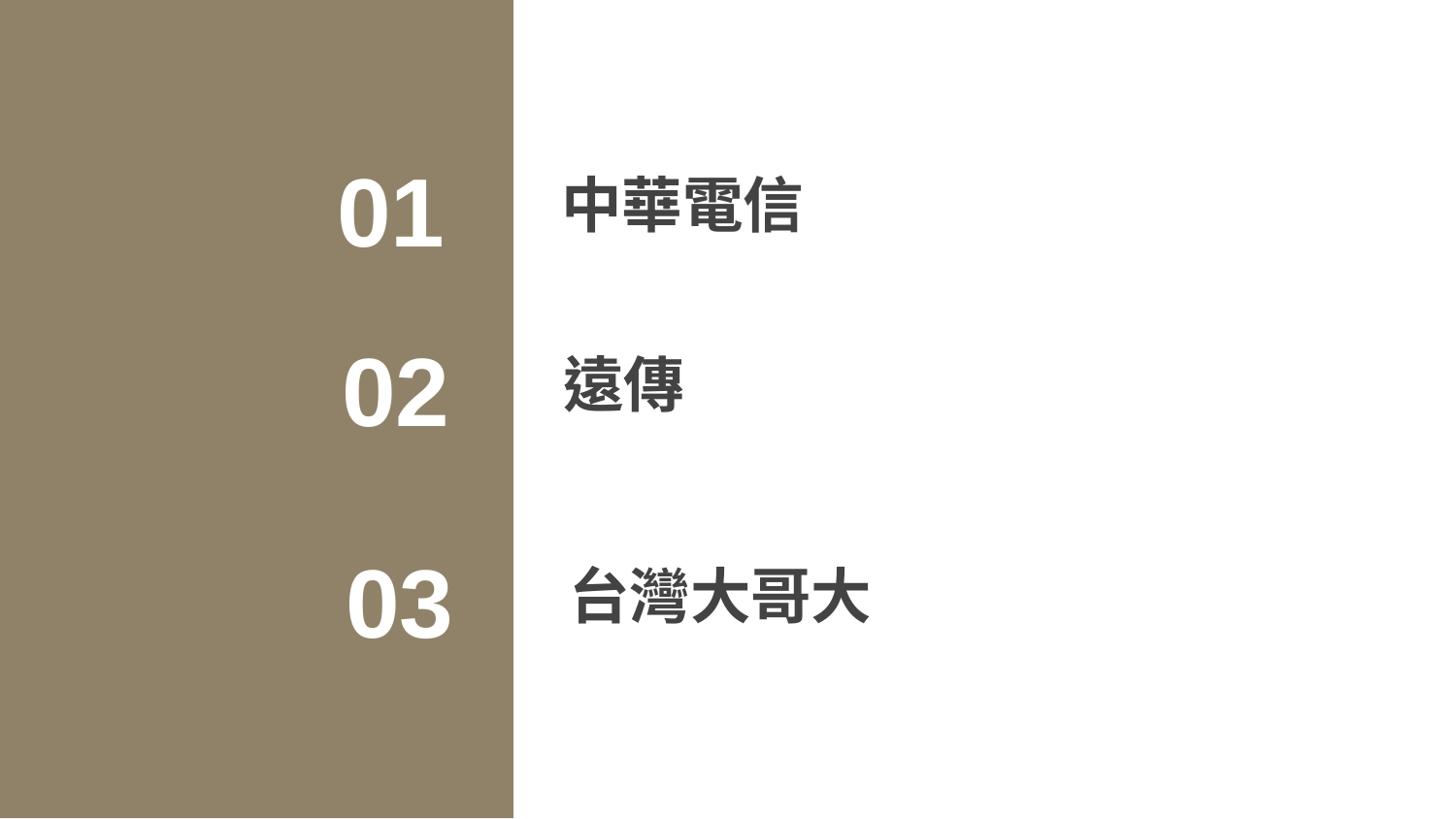

01
# 中華電信
02

遠傳
03

台灣大哥大